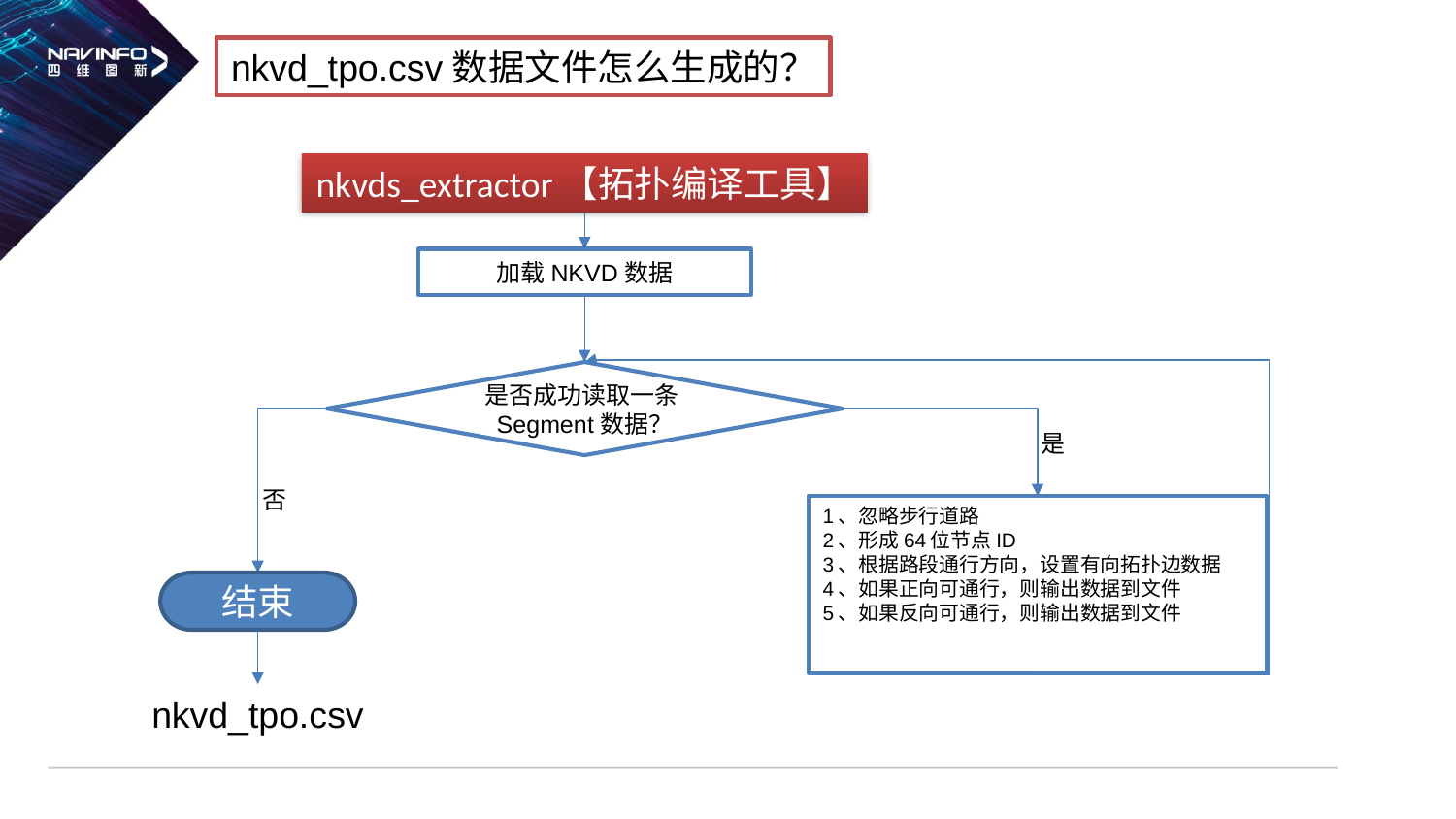

# Sprint1：处理流程
nkvd_tpo.csv数据文件怎么生成的？
nkvds_extractor【拓扑编译工具】
加载NKVD数据
是否成功读取一条Segment数据？
是
否
1、忽略步行道路
2、形成64位节点ID
3、根据路段通行方向，设置有向拓扑边数据
4、如果正向可通行，则输出数据到文件
5、如果反向可通行，则输出数据到文件
结束
nkvd_tpo.csv